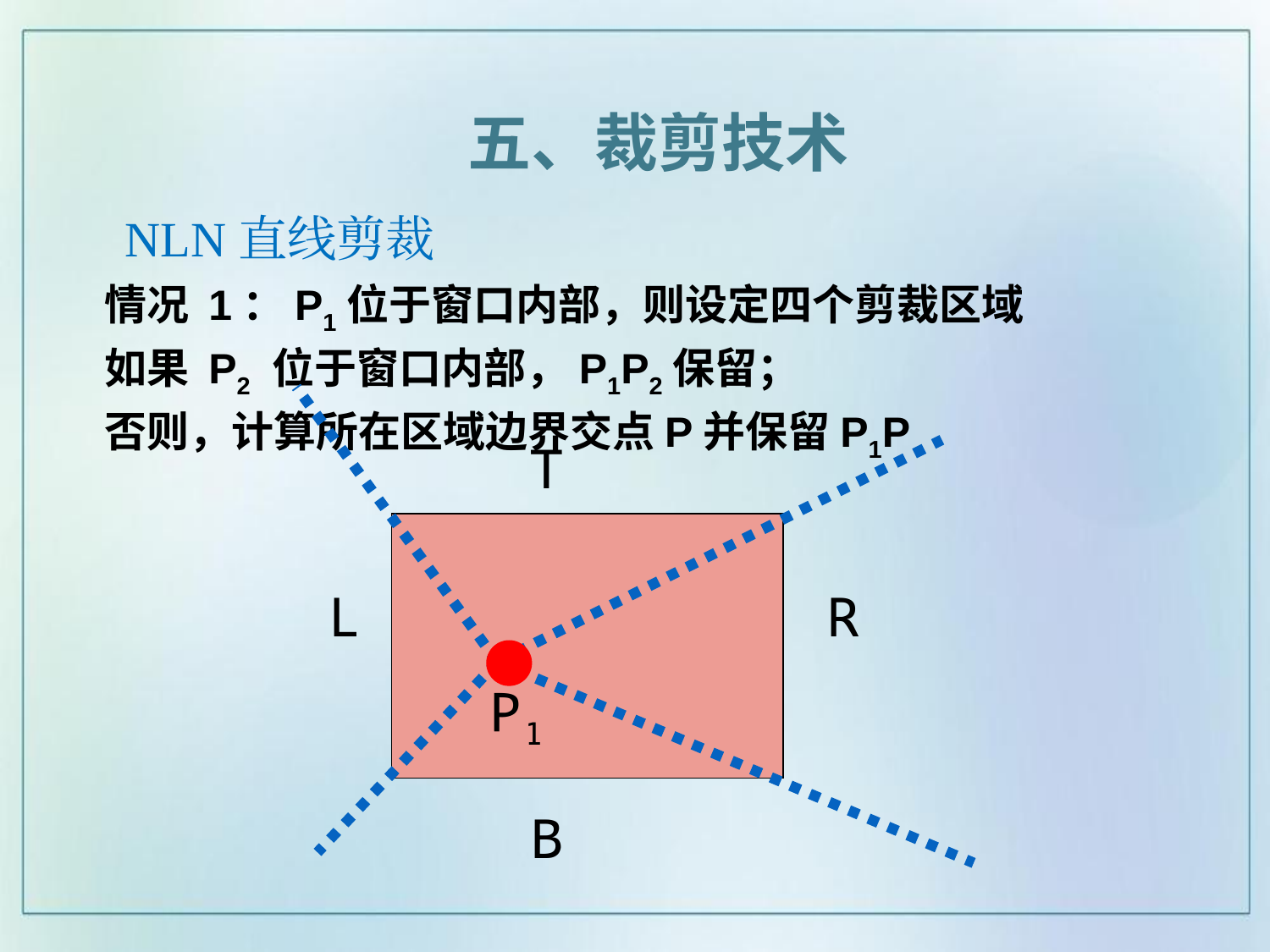

五、裁剪技术
NLN直线剪裁
情况 1：P1位于窗口内部，则设定四个剪裁区域
如果 P2 位于窗口内部，P1P2保留；
否则，计算所在区域边界交点P并保留P1P

T

L
R

P1
B